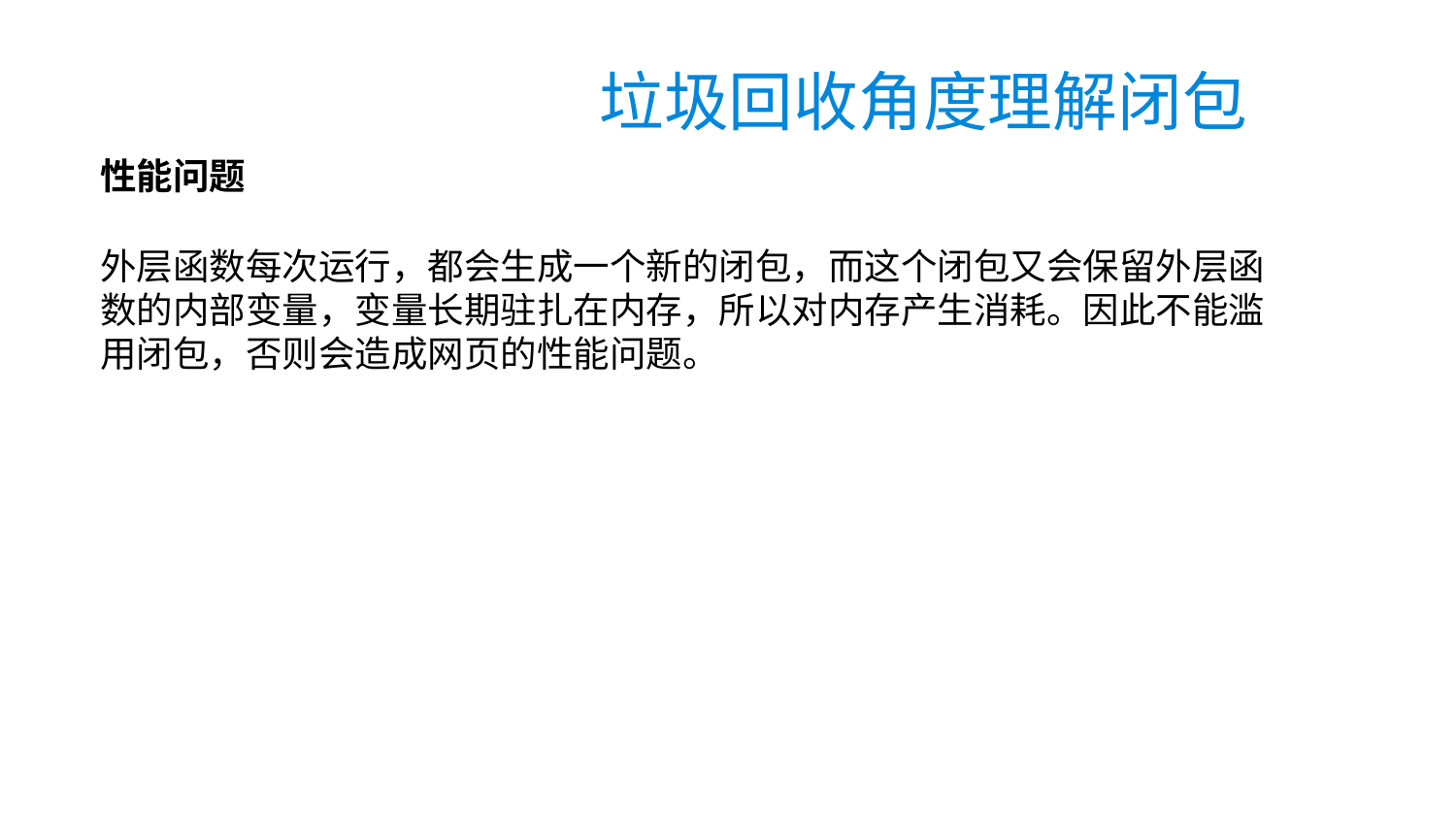

垃圾回收角度理解闭包
性能问题
外层函数每次运行，都会生成一个新的闭包，而这个闭包又会保留外层函数的内部变量，变量长期驻扎在内存，所以对内存产生消耗。因此不能滥用闭包，否则会造成网页的性能问题。